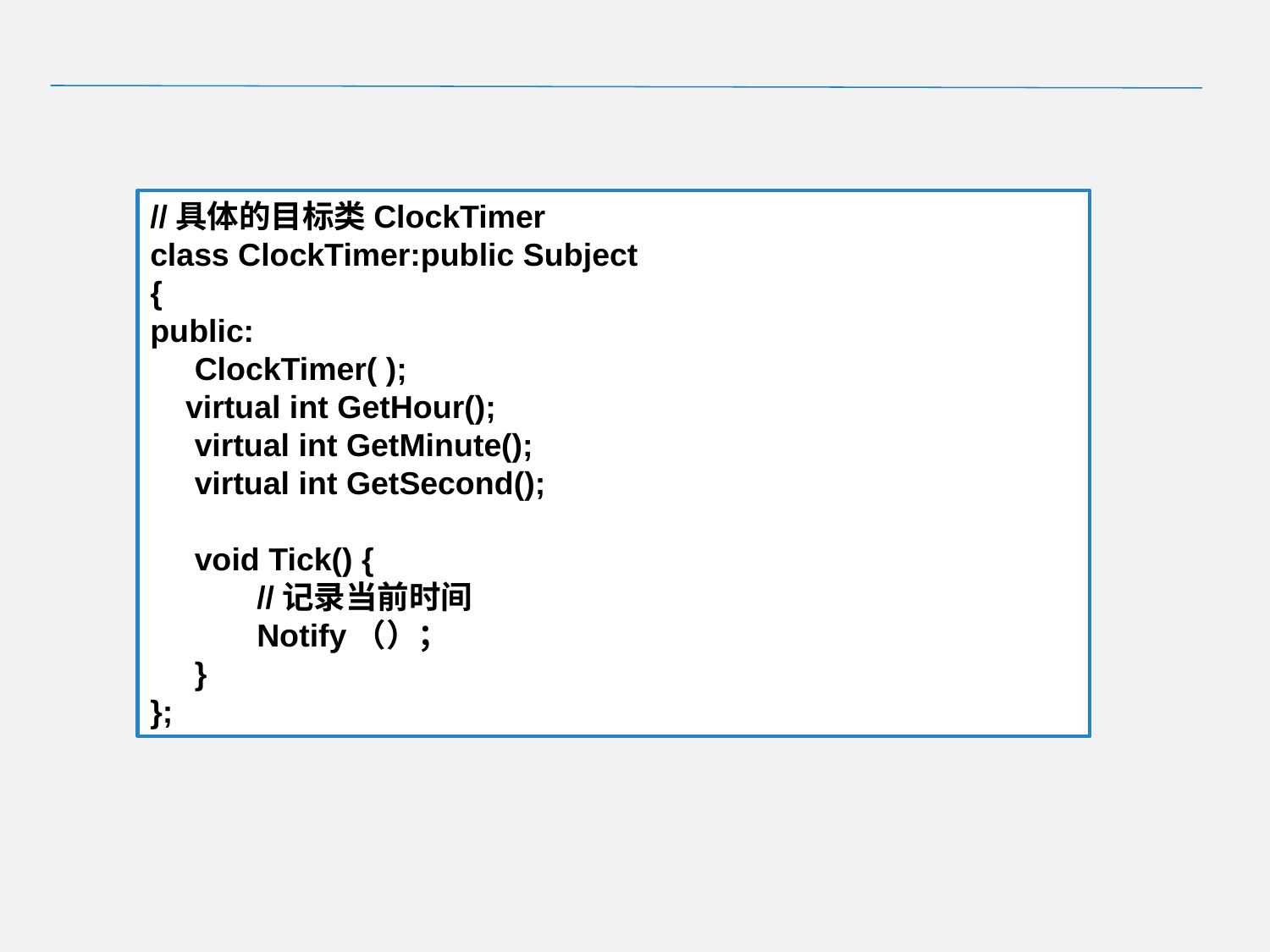

//具体的目标类ClockTimer
class ClockTimer:public Subject
{
public:
     ClockTimer( );
    virtual int GetHour();
     virtual int GetMinute();
     virtual int GetSecond();

     void Tick() {
            //记录当前时间
            Notify（）；
     }
};